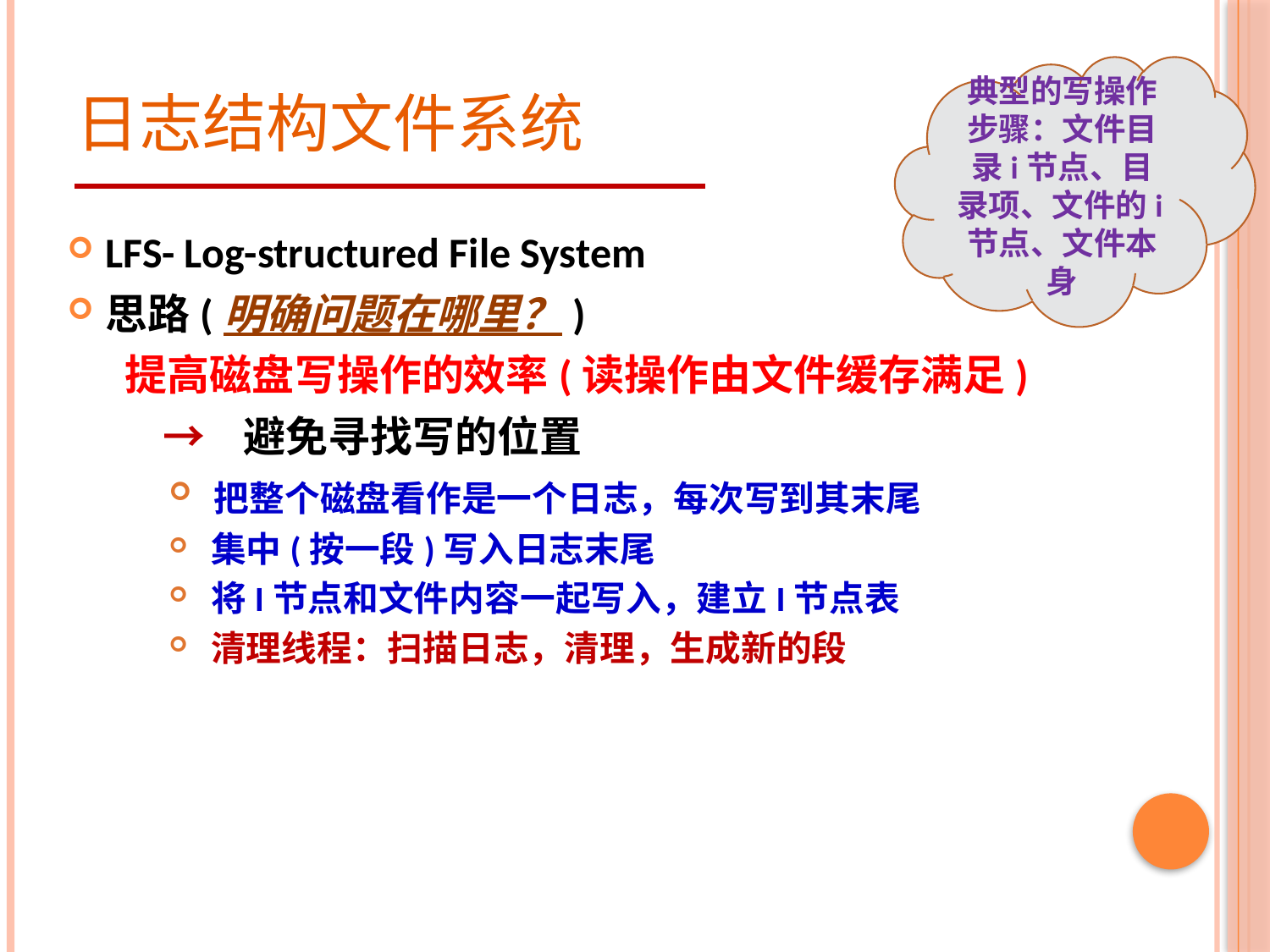

# 日志结构文件系统
典型的写操作步骤：文件目录i节点、目录项、文件的i节点、文件本身
LFS- Log-structured File System
思路(明确问题在哪里？)
     提高磁盘写操作的效率(读操作由文件缓存满足)
          →   避免寻找写的位置
 把整个磁盘看作是一个日志，每次写到其末尾
 集中(按一段)写入日志末尾
 将I节点和文件内容一起写入，建立I节点表
 清理线程：扫描日志，清理，生成新的段